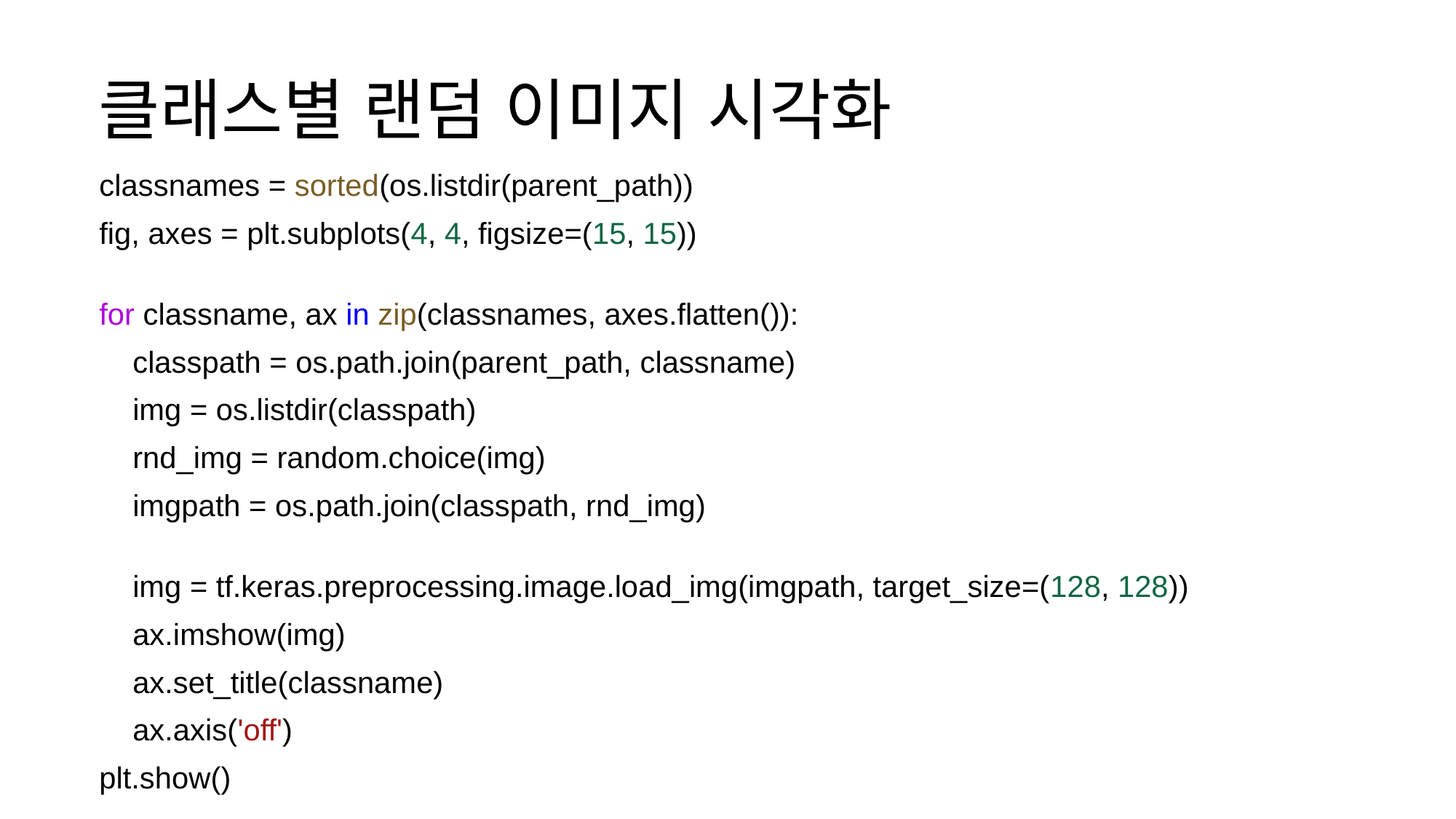

# 클래스별 랜덤 이미지 시각화
classnames = sorted(os.listdir(parent_path))
fig, axes = plt.subplots(4, 4, figsize=(15, 15))
for classname, ax in zip(classnames, axes.flatten()):
    classpath = os.path.join(parent_path, classname)
    img = os.listdir(classpath)
    rnd_img = random.choice(img)
    imgpath = os.path.join(classpath, rnd_img)
    img = tf.keras.preprocessing.image.load_img(imgpath, target_size=(128, 128))
    ax.imshow(img)
    ax.set_title(classname)
    ax.axis('off')
plt.show()